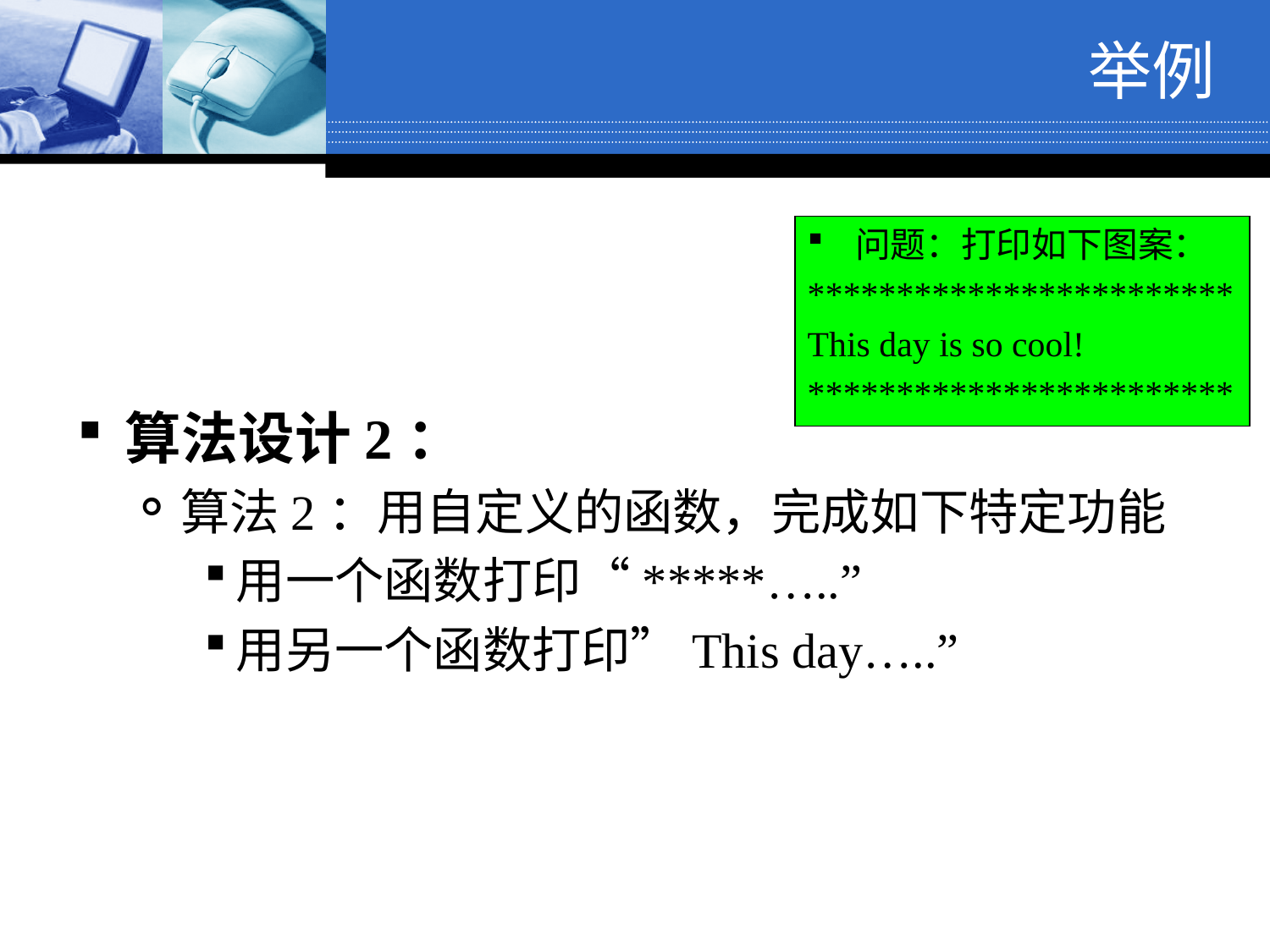

举例
问题：打印如下图案：
************************
This day is so cool!
************************

算法设计2：
算法2：用自定义的函数，完成如下特定功能
用一个函数打印“*****…..”
用另一个函数打印”This day…..”